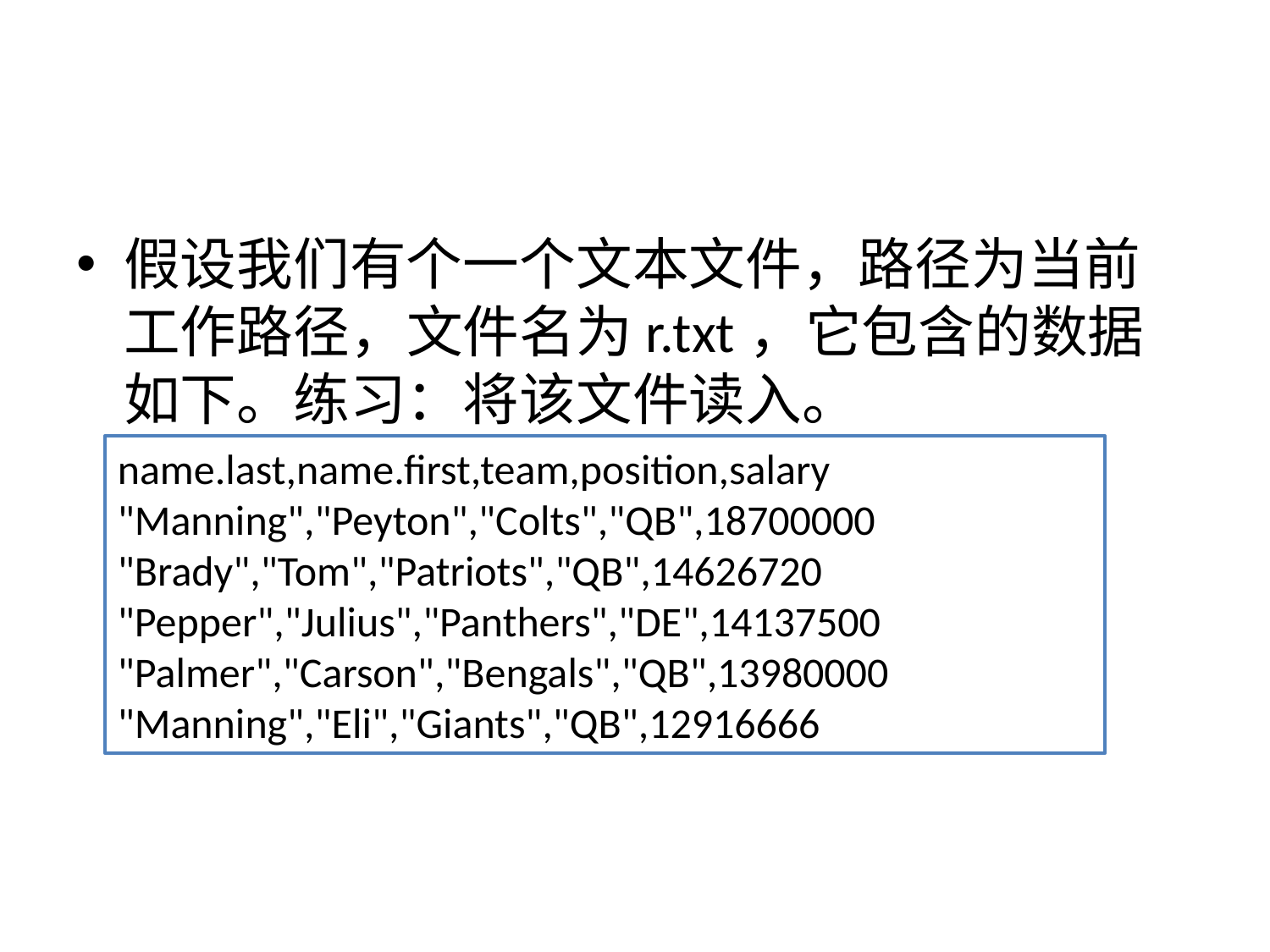

#
假设我们有个一个文本文件，路径为当前工作路径，文件名为r.txt，它包含的数据如下。练习：将该文件读入。

name.last,name.first,team,position,salary
"Manning","Peyton","Colts","QB",18700000
"Brady","Tom","Patriots","QB",14626720
"Pepper","Julius","Panthers","DE",14137500
"Palmer","Carson","Bengals","QB",13980000
"Manning","Eli","Giants","QB",12916666